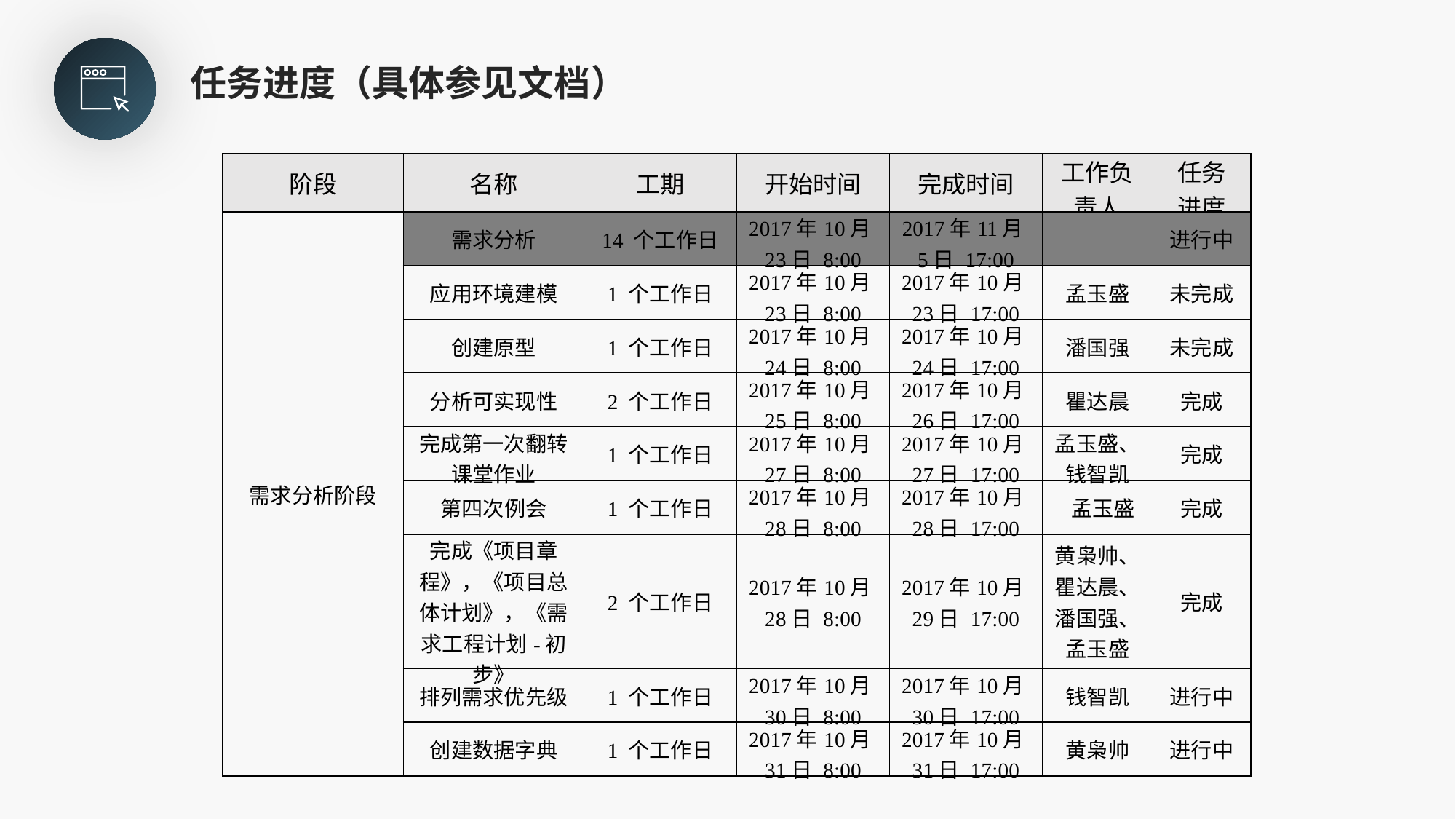

任务进度（具体参见文档）

| 阶段 | 名称 | 工期 | 开始时间 | 完成时间 | 工作负责人 | 任务进度 |
| --- | --- | --- | --- | --- | --- | --- |
| 需求分析阶段 | 需求分析 | 14 个工作日 | 2017年10月23日 8:00 | 2017年11月5日 17:00 |  | 进行中 |
|  | 应用环境建模 | 1 个工作日 | 2017年10月23日 8:00 | 2017年10月23日 17:00 | 孟玉盛 | 未完成 |
|  | 创建原型 | 1 个工作日 | 2017年10月24日 8:00 | 2017年10月24日 17:00 | 潘国强 | 未完成 |
|  | 分析可实现性 | 2 个工作日 | 2017年10月25日 8:00 | 2017年10月26日 17:00 | 瞿达晨 | 完成 |
|  | 完成第一次翻转课堂作业 | 1 个工作日 | 2017年10月27日 8:00 | 2017年10月27日 17:00 | 孟玉盛、钱智凯 | 完成 |
|  | 第四次例会 | 1 个工作日 | 2017年10月28日 8:00 | 2017年10月28日 17:00 | 孟玉盛 | 完成 |
|  | 完成《项目章程》，《项目总体计划》，《需求工程计划-初步》 | 2 个工作日 | 2017年10月28日 8:00 | 2017年10月29日 17:00 | 黄枭帅、瞿达晨、潘国强、孟玉盛 | 完成 |
|  | 排列需求优先级 | 1 个工作日 | 2017年10月30日 8:00 | 2017年10月30日 17:00 | 钱智凯 | 进行中 |
|  | 创建数据字典 | 1 个工作日 | 2017年10月31日 8:00 | 2017年10月31日 17:00 | 黄枭帅 | 进行中 |